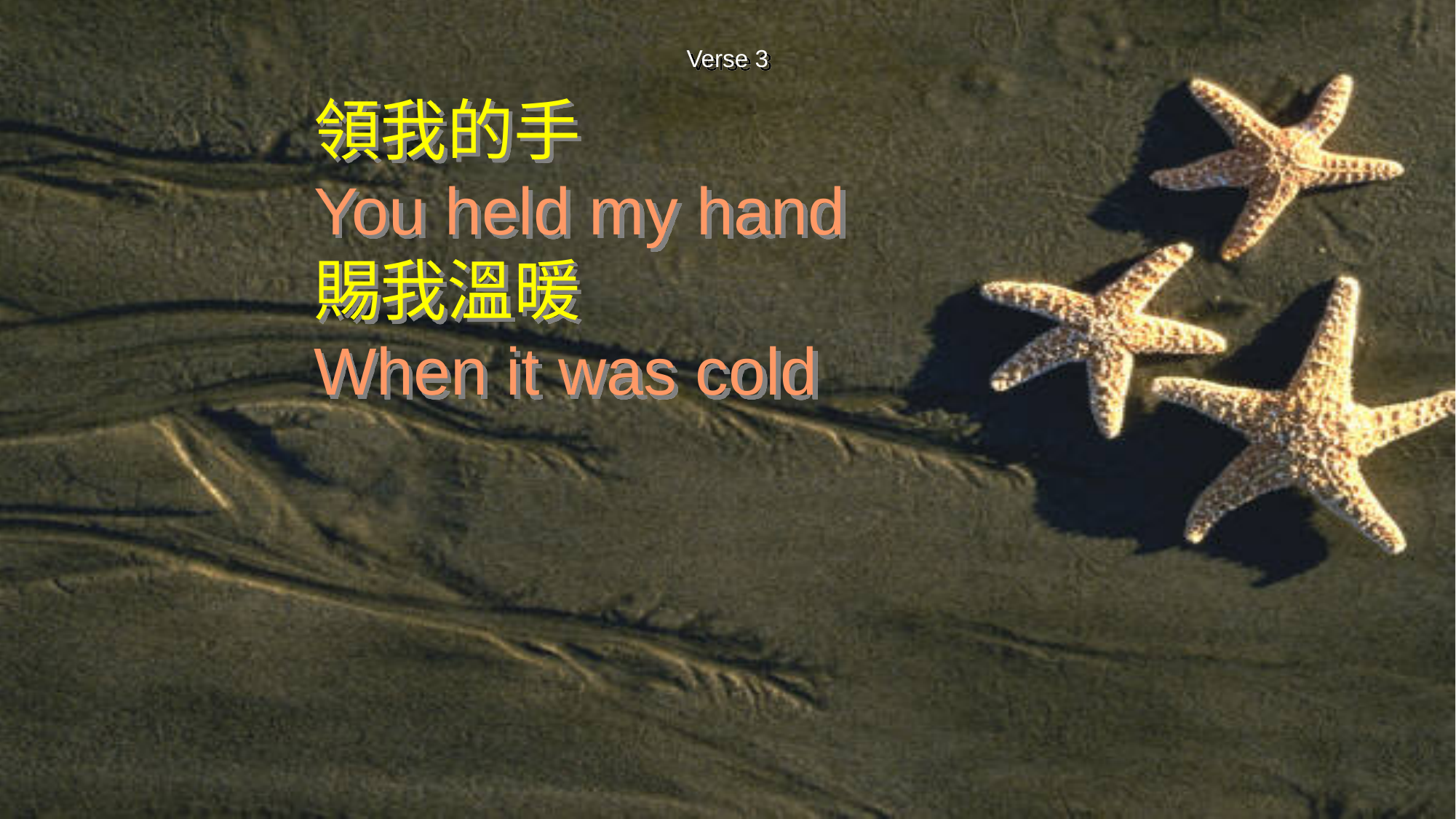

Verse 3
領我的手
You held my hand
賜我溫暖
When it was cold